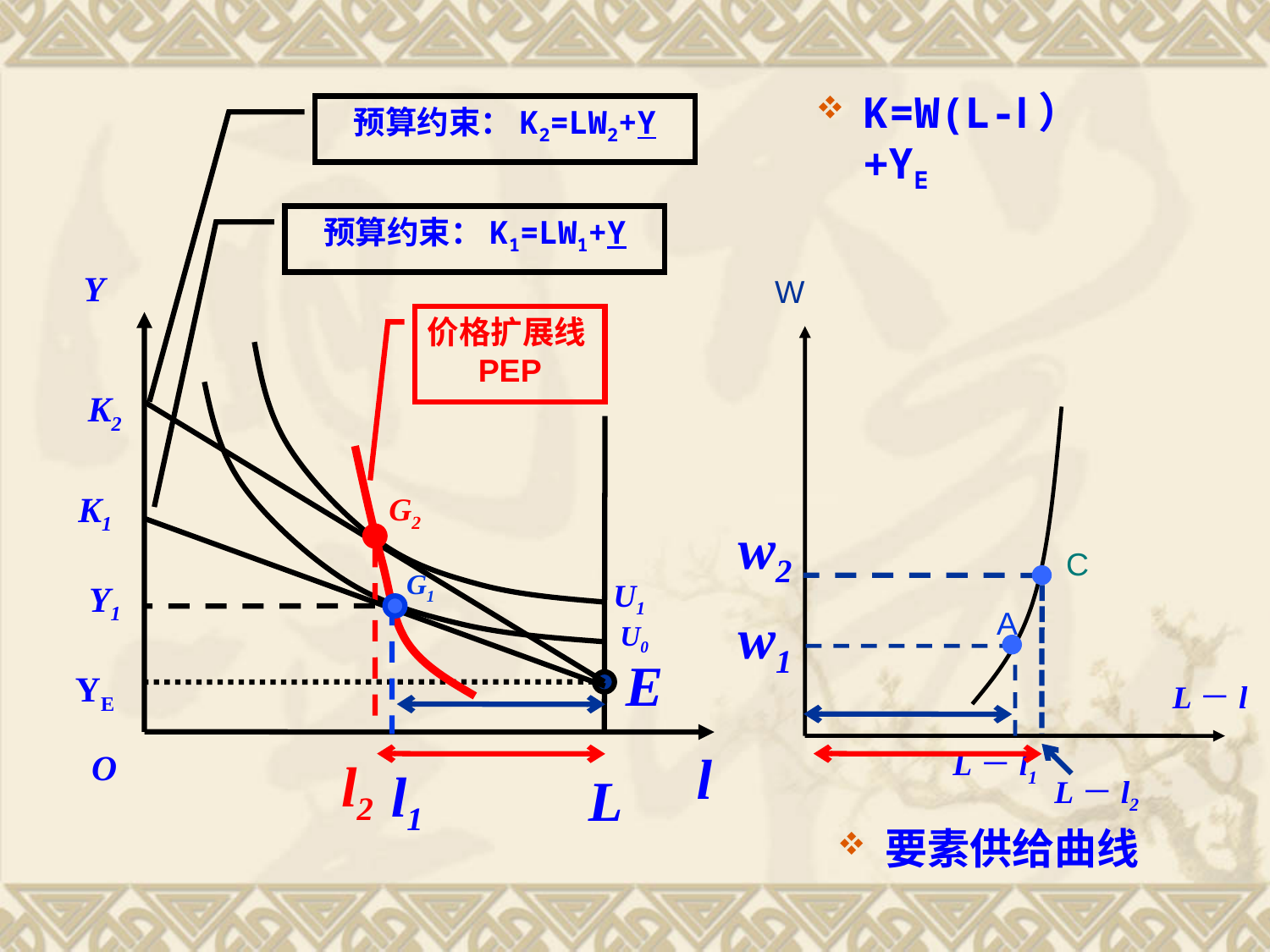

K=W(L-l）+YE
预算约束：K2=LW2+Y
预算约束：K1=LW1+Y
Y
W
价格扩展线PEP

K2

K1
G2
w2

C

G1

Y1
U1
A

w1
U0

YE
E
L－l

O

L－l1
l
l2
l1
L
L－l2
要素供给曲线